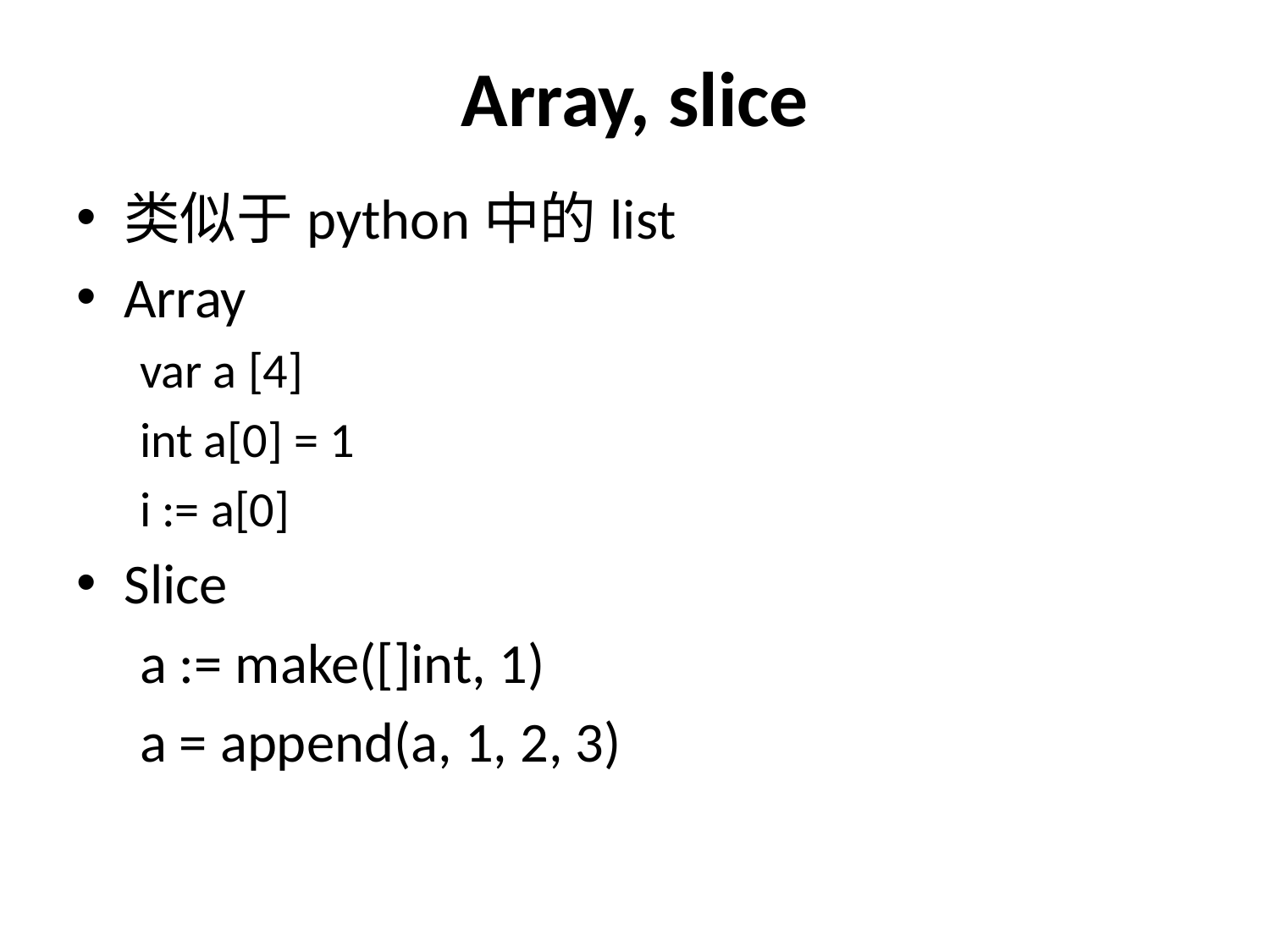

# Array, slice
类似于python中的list
Array
var a [4]
int a[0] = 1
i := a[0]
Slice
     a := make([]int, 1)
     a = append(a, 1, 2, 3)